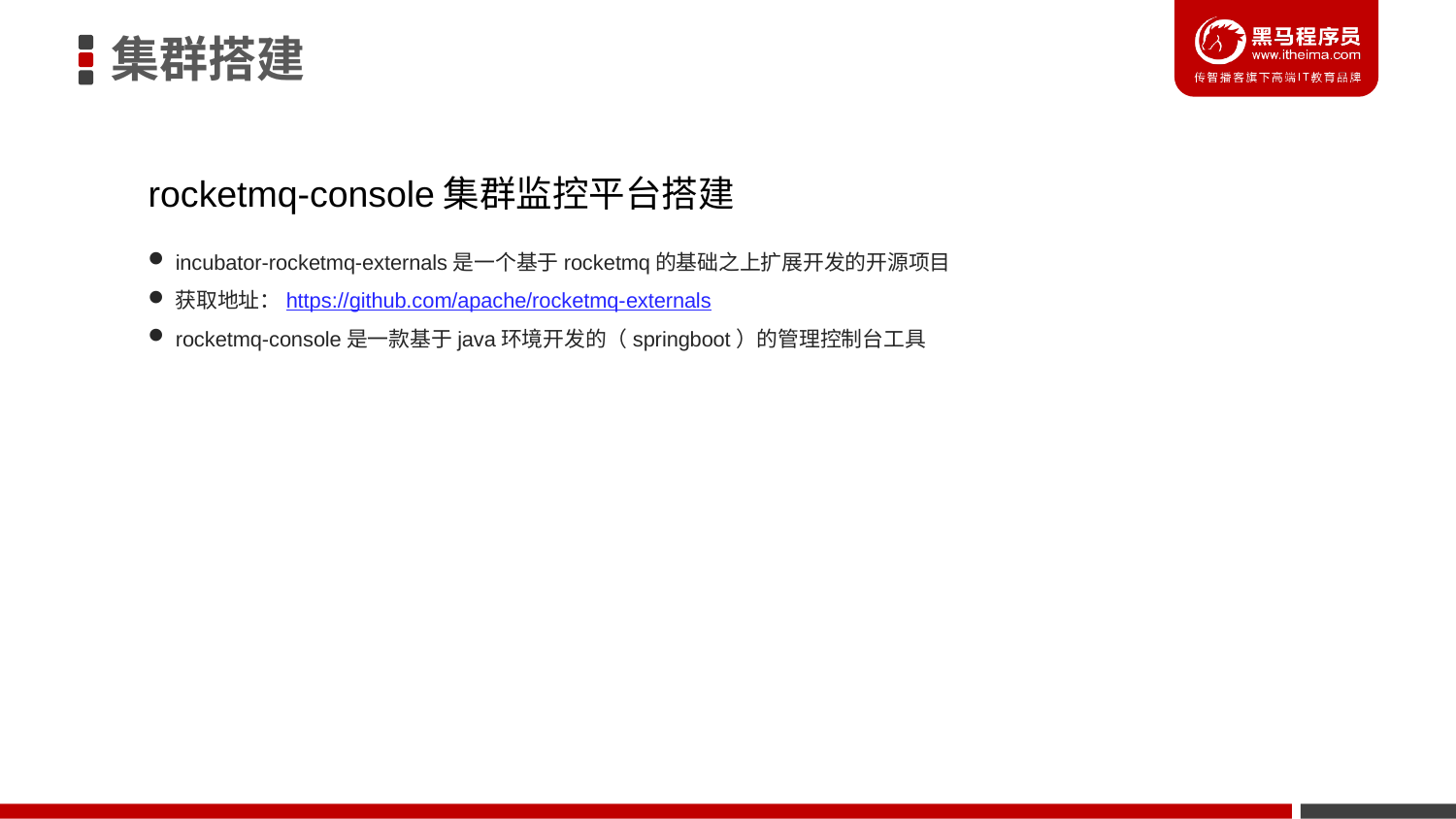

集群搭建
rocketmq-console集群监控平台搭建
incubator-rocketmq-externals是一个基于rocketmq的基础之上扩展开发的开源项目
获取地址：https://github.com/apache/rocketmq-externals
rocketmq-console是一款基于java环境开发的（springboot）的管理控制台工具